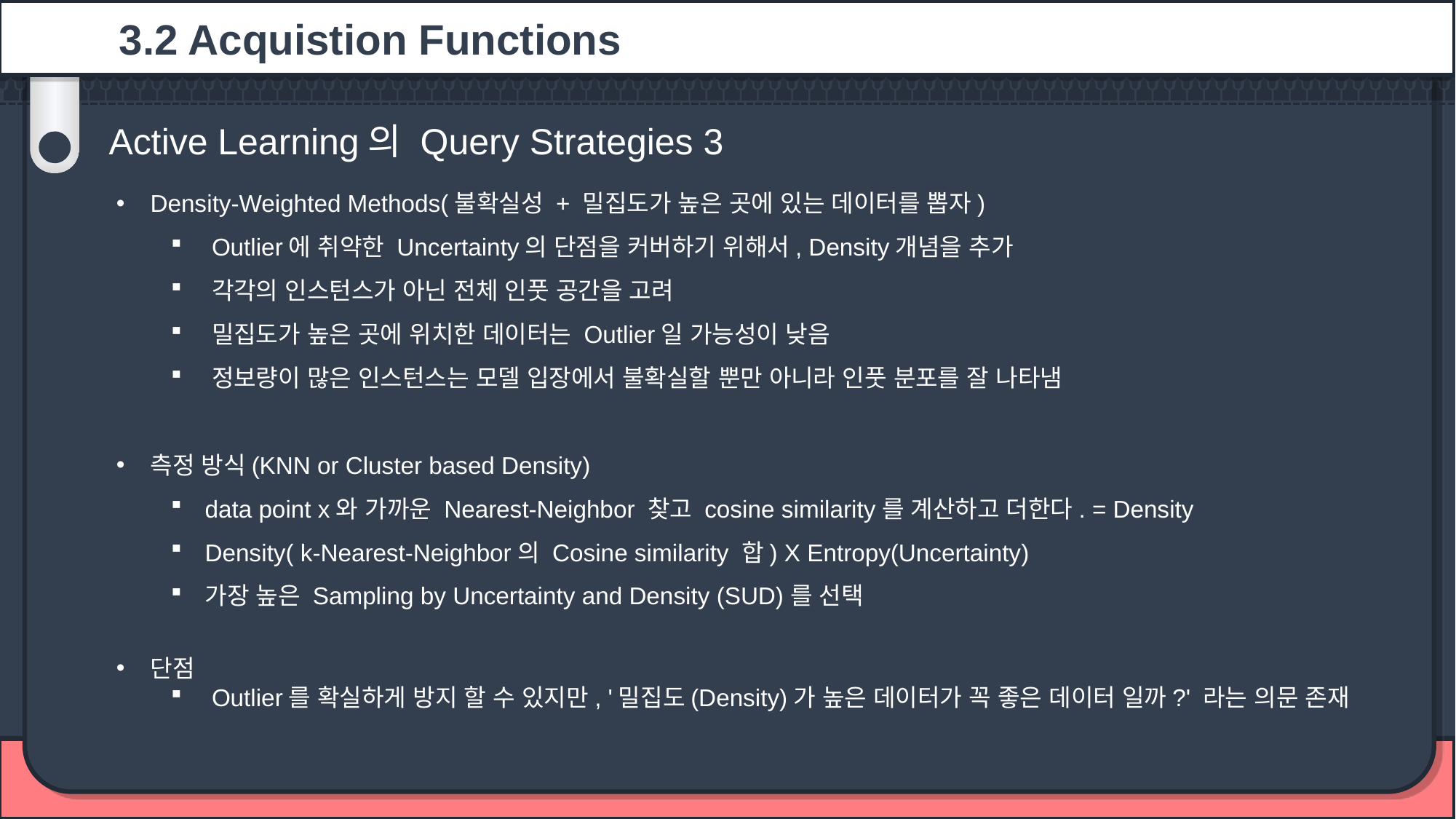

3.2 Acquistion Functions

Active Learning의 Query Strategies 3
Density-Weighted Methods(불확실성 + 밀집도가 높은 곳에 있는 데이터를 뽑자)
Outlier에 취약한 Uncertainty의 단점을 커버하기 위해서, Density개념을 추가
각각의 인스턴스가 아닌 전체 인풋 공간을 고려
밀집도가 높은 곳에 위치한 데이터는 Outlier일 가능성이 낮음
정보량이 많은 인스턴스는 모델 입장에서 불확실할 뿐만 아니라 인풋 분포를 잘 나타냄

측정 방식(KNN or Cluster based Density)
data point x와 가까운 Nearest-Neighbor 찾고 cosine similarity를 계산하고 더한다. = Density
Density( k-Nearest-Neighbor의 Cosine similarity 합) X Entropy(Uncertainty)
가장 높은 Sampling by Uncertainty and Density (SUD)를 선택

단점
Outlier를 확실하게 방지 할 수 있지만, '밀집도(Density)가 높은 데이터가 꼭 좋은 데이터 일까?' 라는 의문 존재